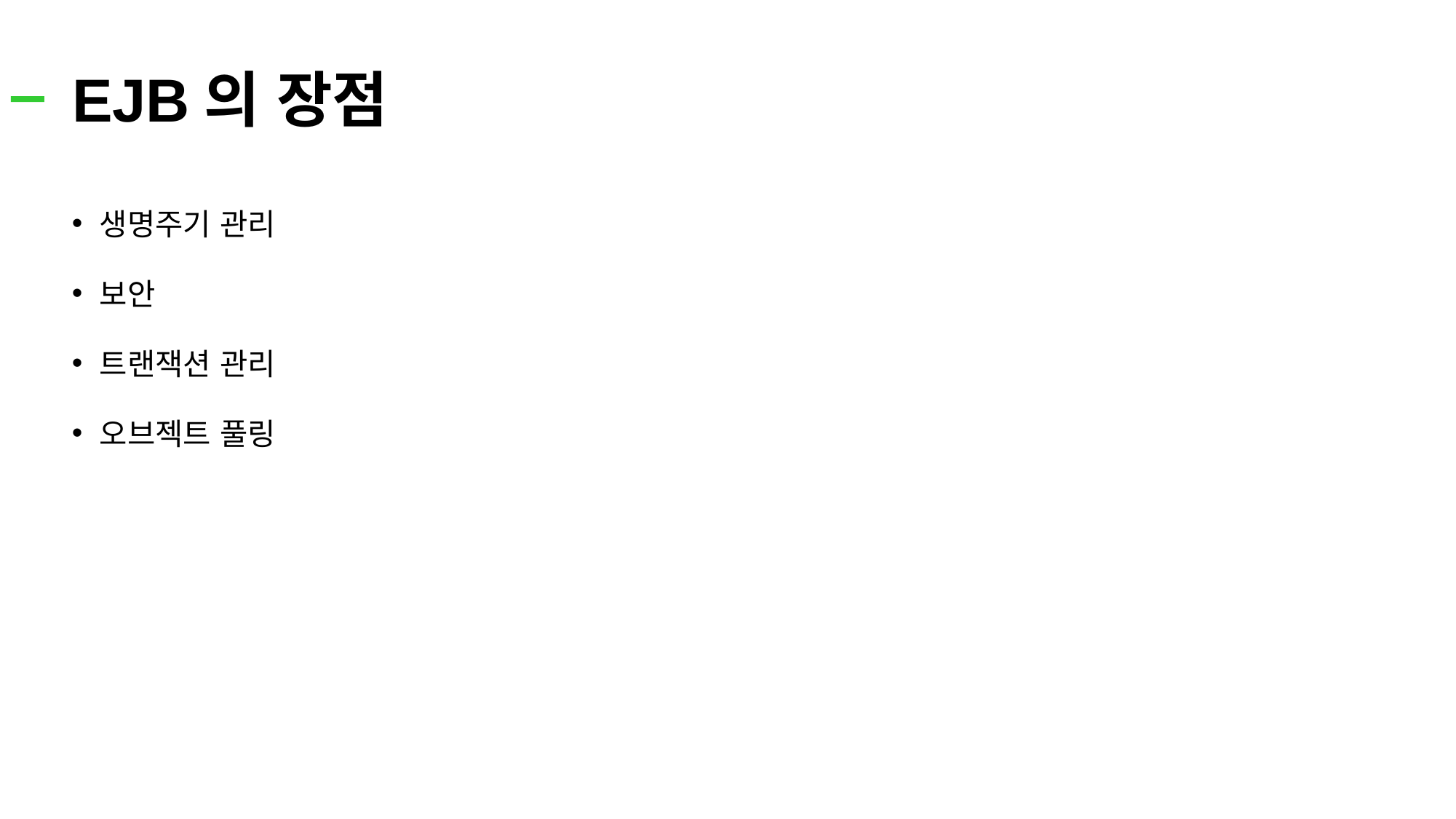

# EJB의 장점

생명주기 관리
보안
트랜잭션 관리
오브젝트 풀링